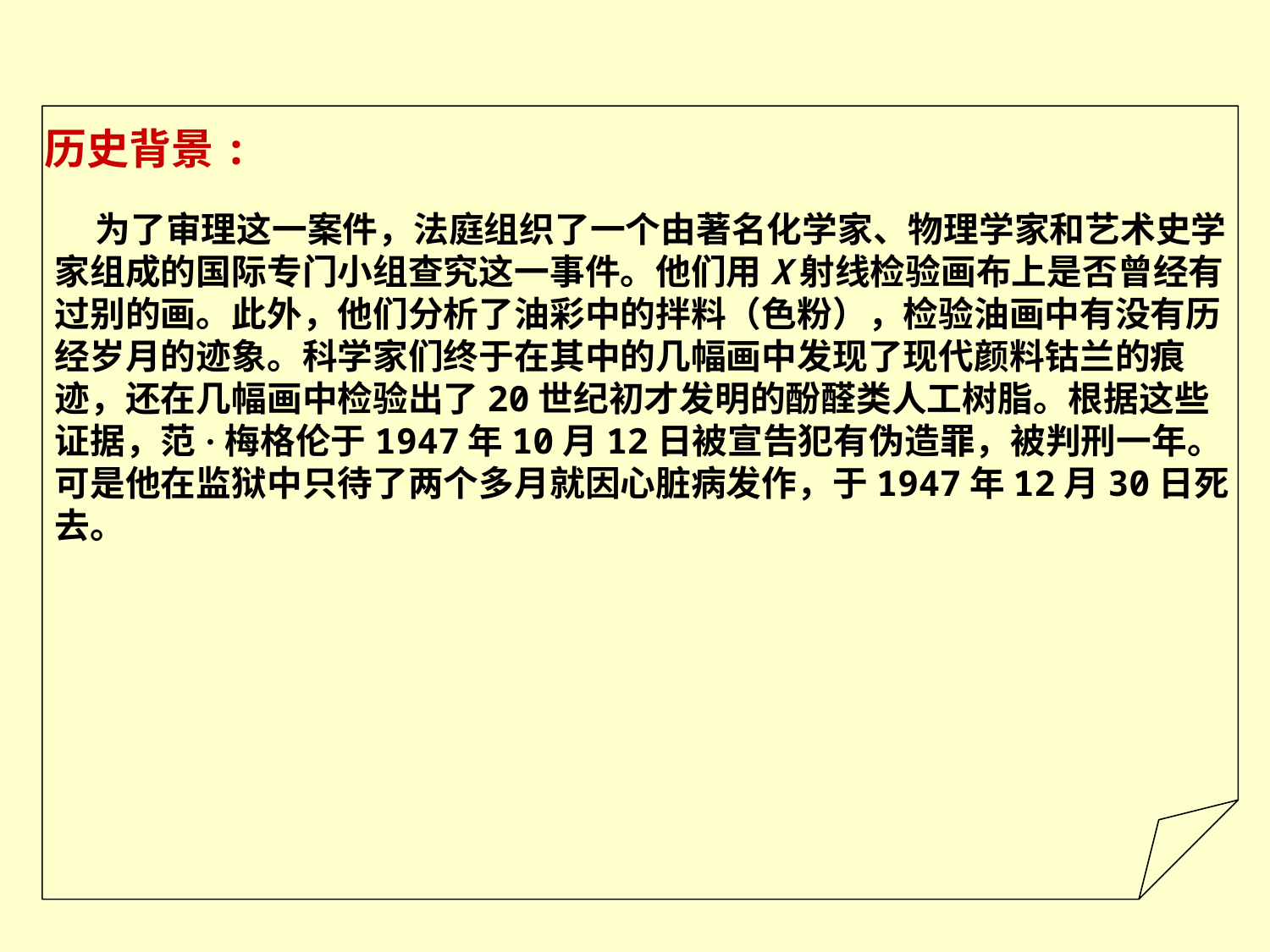

历史背景:
    为了审理这一案件，法庭组织了一个由著名化学家、物理学家和艺术史学家组成的国际专门小组查究这一事件。他们用X射线检验画布上是否曾经有过别的画。此外，他们分析了油彩中的拌料（色粉），检验油画中有没有历经岁月的迹象。科学家们终于在其中的几幅画中发现了现代颜料钴兰的痕迹，还在几幅画中检验出了20世纪初才发明的酚醛类人工树脂。根据这些证据，范·梅格伦于1947年10月12日被宣告犯有伪造罪，被判刑一年。可是他在监狱中只待了两个多月就因心脏病发作，于1947年12月30日死去。